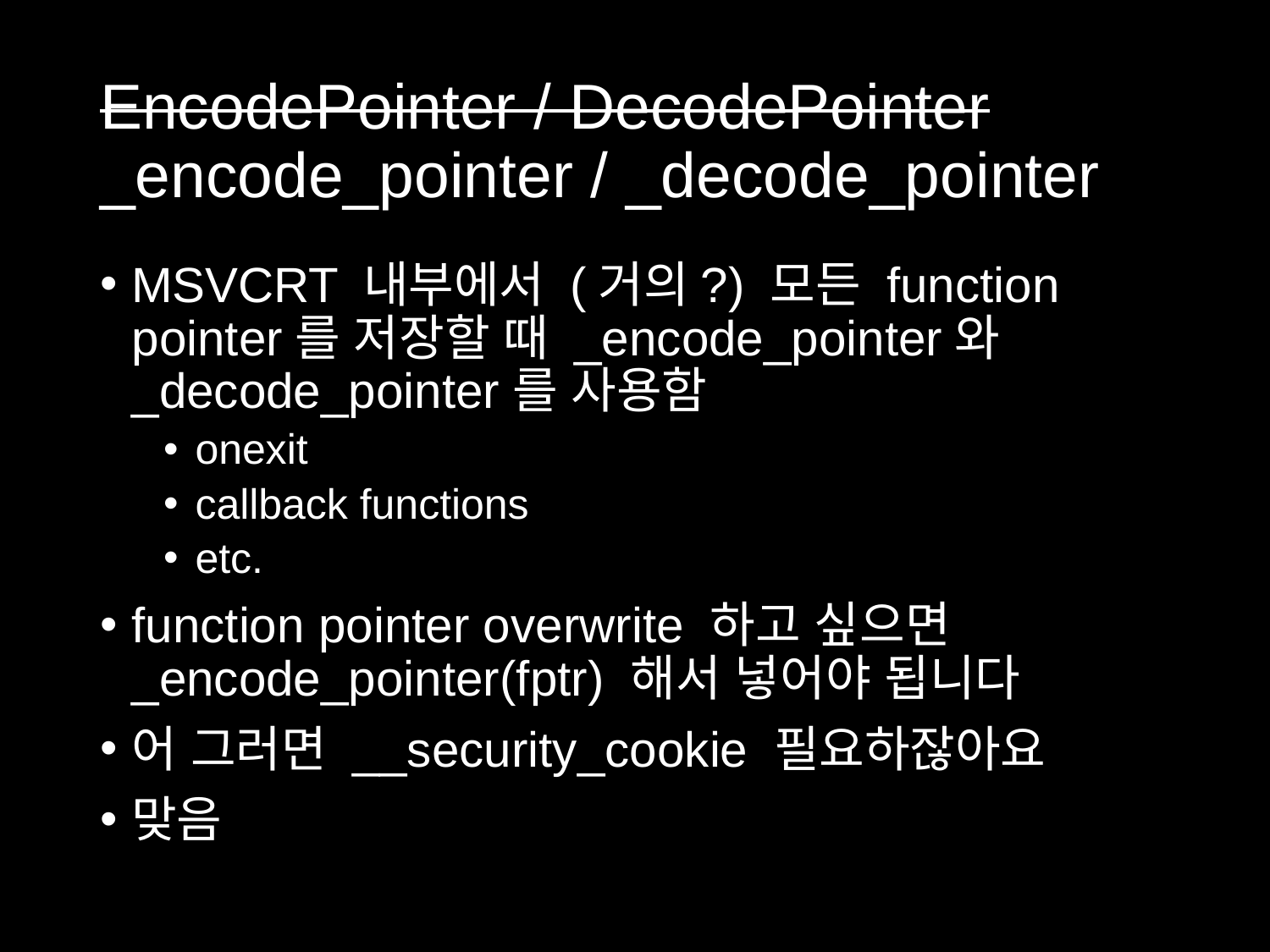

# EncodePointer / DecodePointer _encode_pointer / _decode_pointer
MSVCRT 내부에서 (거의?) 모든 function pointer를 저장할 때 _encode_pointer와 _decode_pointer를 사용함
onexit
callback functions
etc.
function pointer overwrite 하고 싶으면 _encode_pointer(fptr) 해서 넣어야 됩니다
어 그러면 __security_cookie 필요하잖아요
맞음